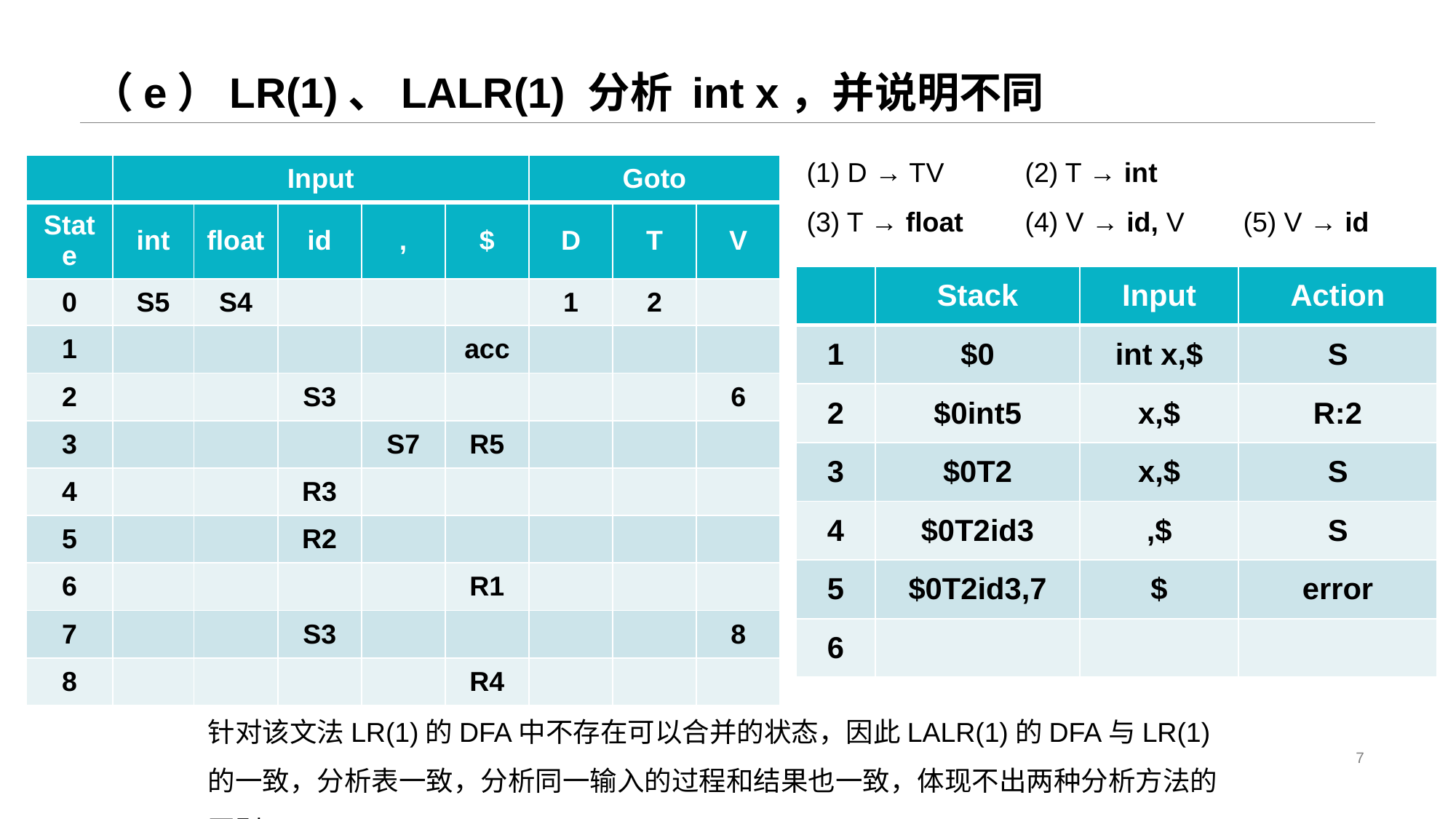

# （e）LR(1)、LALR(1) 分析 int x，并说明不同
(1) D → TV	(2) T → int
(3) T → float	(4) V → id, V	(5) V → id
|  | Input |  |  |  |  | Goto |  |  |
| --- | --- | --- | --- | --- | --- | --- | --- | --- |
| State | int | float | id | , | $ | D | T | V |
| 0 | S5 | S4 |  |  |  | 1 | 2 |  |
| 1 |  |  |  |  | acc |  |  |  |
| 2 |  |  | S3 |  |  |  |  | 6 |
| 3 |  |  |  | S7 | R5 |  |  |  |
| 4 |  |  | R3 |  |  |  |  |  |
| 5 |  |  | R2 |  |  |  |  |  |
| 6 |  |  |  |  | R1 |  |  |  |
| 7 |  |  | S3 |  |  |  |  | 8 |
| 8 |  |  |  |  | R4 |  |  |  |
|  | Stack | Input | Action |
| --- | --- | --- | --- |
| 1 | $0 | int x,$ | S |
| 2 | $0int5 | x,$ | R:2 |
| 3 | $0T2 | x,$ | S |
| 4 | $0T2id3 | ,$ | S |
| 5 | $0T2id3,7 | $ | error |
| 6 |  |  |  |
针对该文法LR(1)的DFA中不存在可以合并的状态，因此LALR(1)的DFA与LR(1)的一致，分析表一致，分析同一输入的过程和结果也一致，体现不出两种分析方法的区别
7